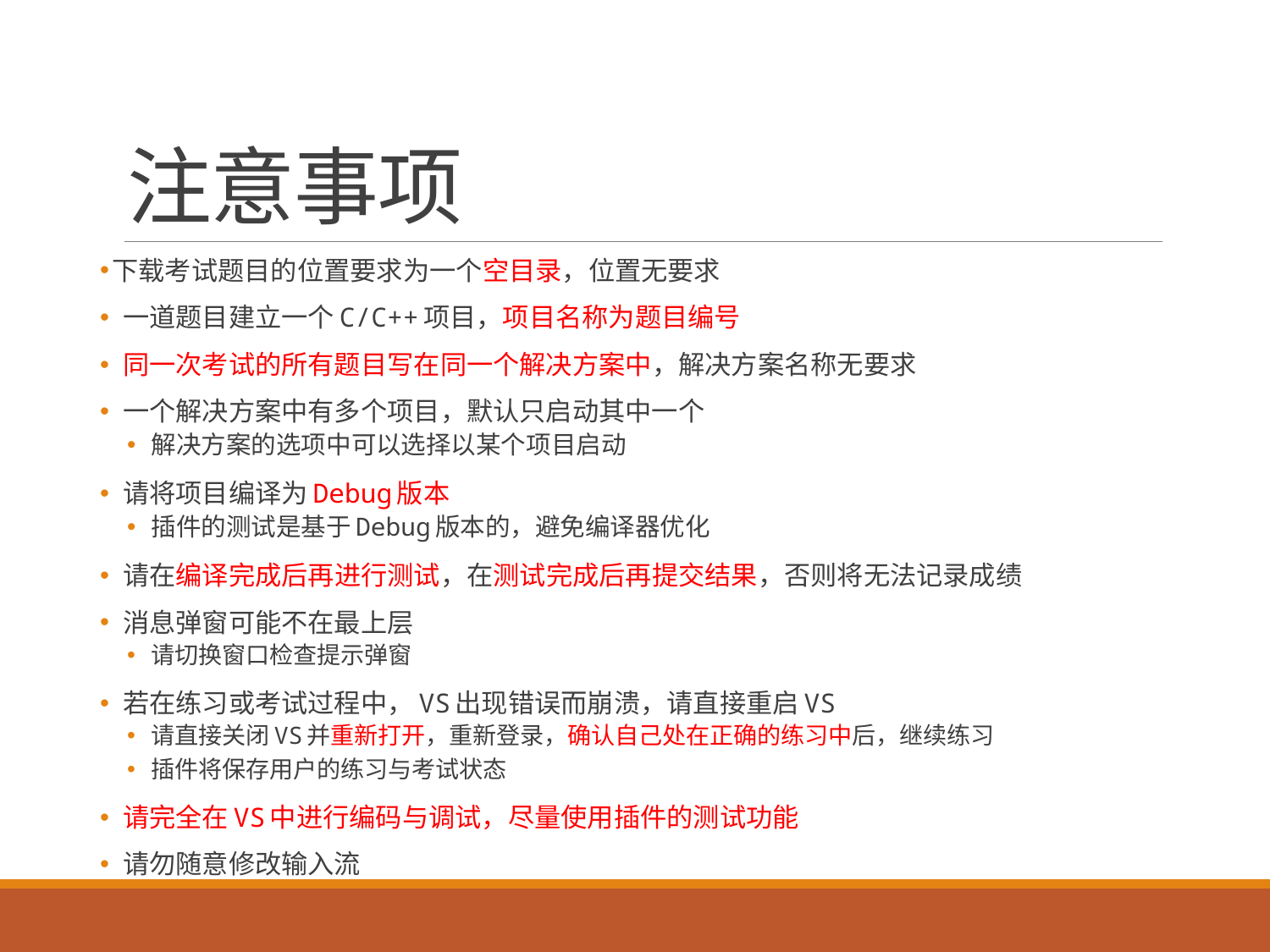

# 注意事项
下载考试题目的位置要求为一个空目录，位置无要求
 一道题目建立一个C/C++项目，项目名称为题目编号
 同一次考试的所有题目写在同一个解决方案中，解决方案名称无要求
 一个解决方案中有多个项目，默认只启动其中一个
解决方案的选项中可以选择以某个项目启动
 请将项目编译为Debug版本
插件的测试是基于Debug版本的，避免编译器优化
 请在编译完成后再进行测试，在测试完成后再提交结果，否则将无法记录成绩
 消息弹窗可能不在最上层
请切换窗口检查提示弹窗
 若在练习或考试过程中，VS出现错误而崩溃，请直接重启VS
请直接关闭VS并重新打开，重新登录，确认自己处在正确的练习中后，继续练习
插件将保存用户的练习与考试状态
 请完全在VS中进行编码与调试，尽量使用插件的测试功能
 请勿随意修改输入流